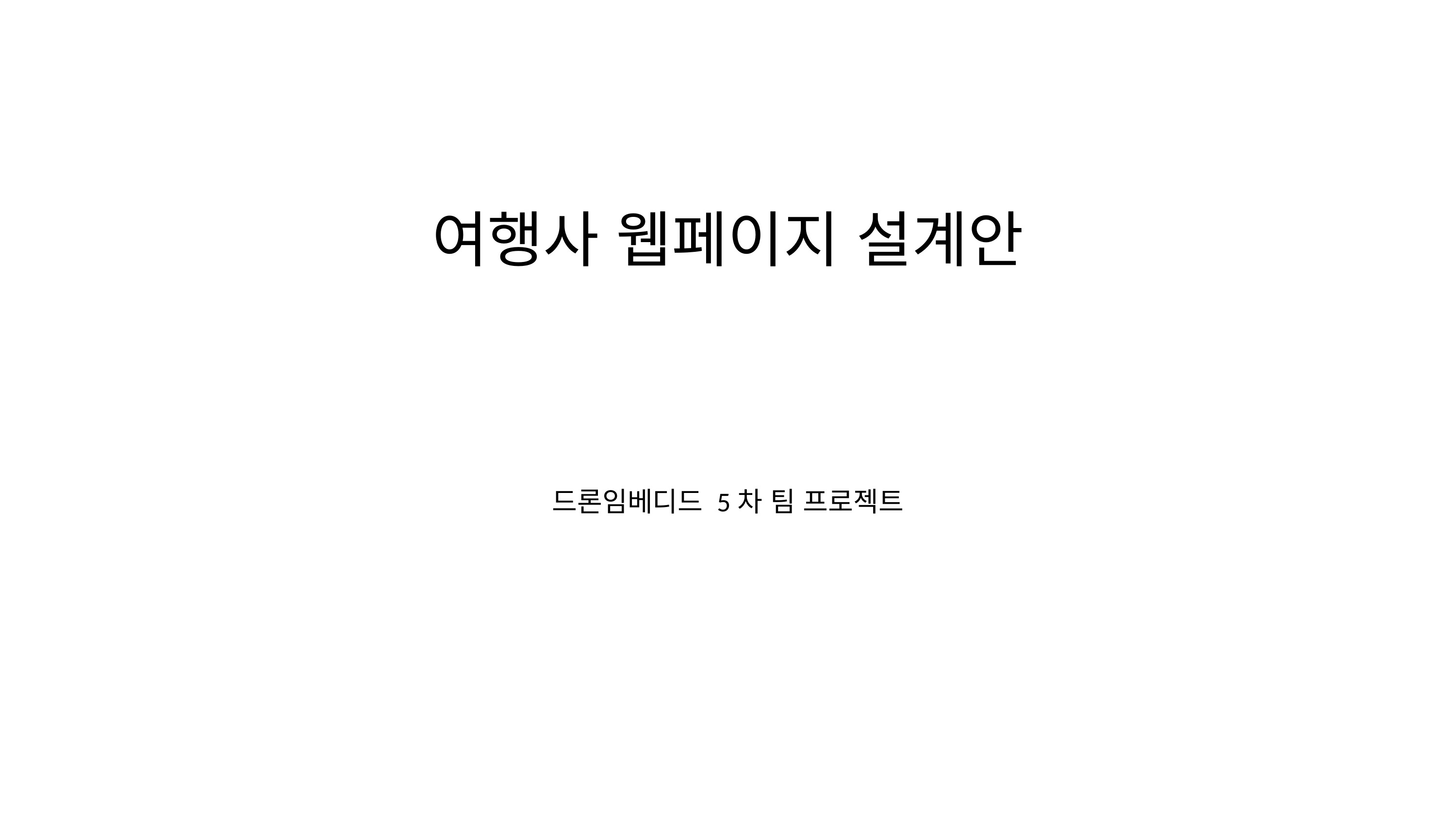

여행사 웹페이지 설계안
드론임베디드 5차 팀 프로젝트